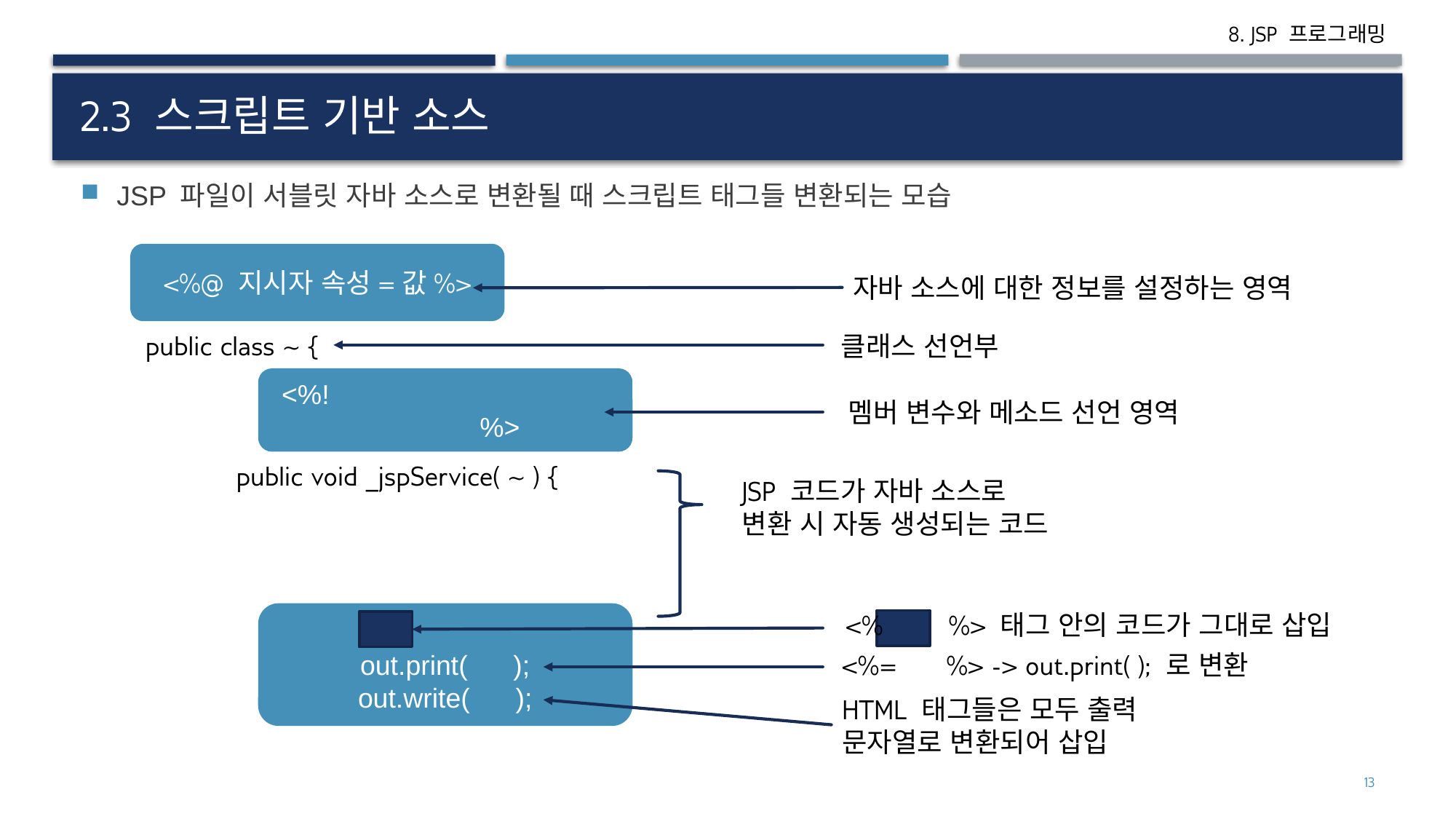

# 2.3 스크립트 기반 소스
JSP 파일이 서블릿 자바 소스로 변환될 때 스크립트 태그들 변환되는 모습

<%@ 지시자 속성=값%>
자바 소스에 대한 정보를 설정하는 영역
public class ~ {
클래스 선언부
<%!				%>
멤버 변수와 메소드 선언 영역
public void _jspService( ~ ) {
JSP 코드가 자바 소스로
변환 시 자동 생성되는 코드

<%        %> 태그 안의 코드가 그대로 삽입

out.print(      );
out.write(      );

<%=      %> -> out.print( ); 로 변환
HTML 태그들은 모두 출력
문자열로 변환되어 삽입
13